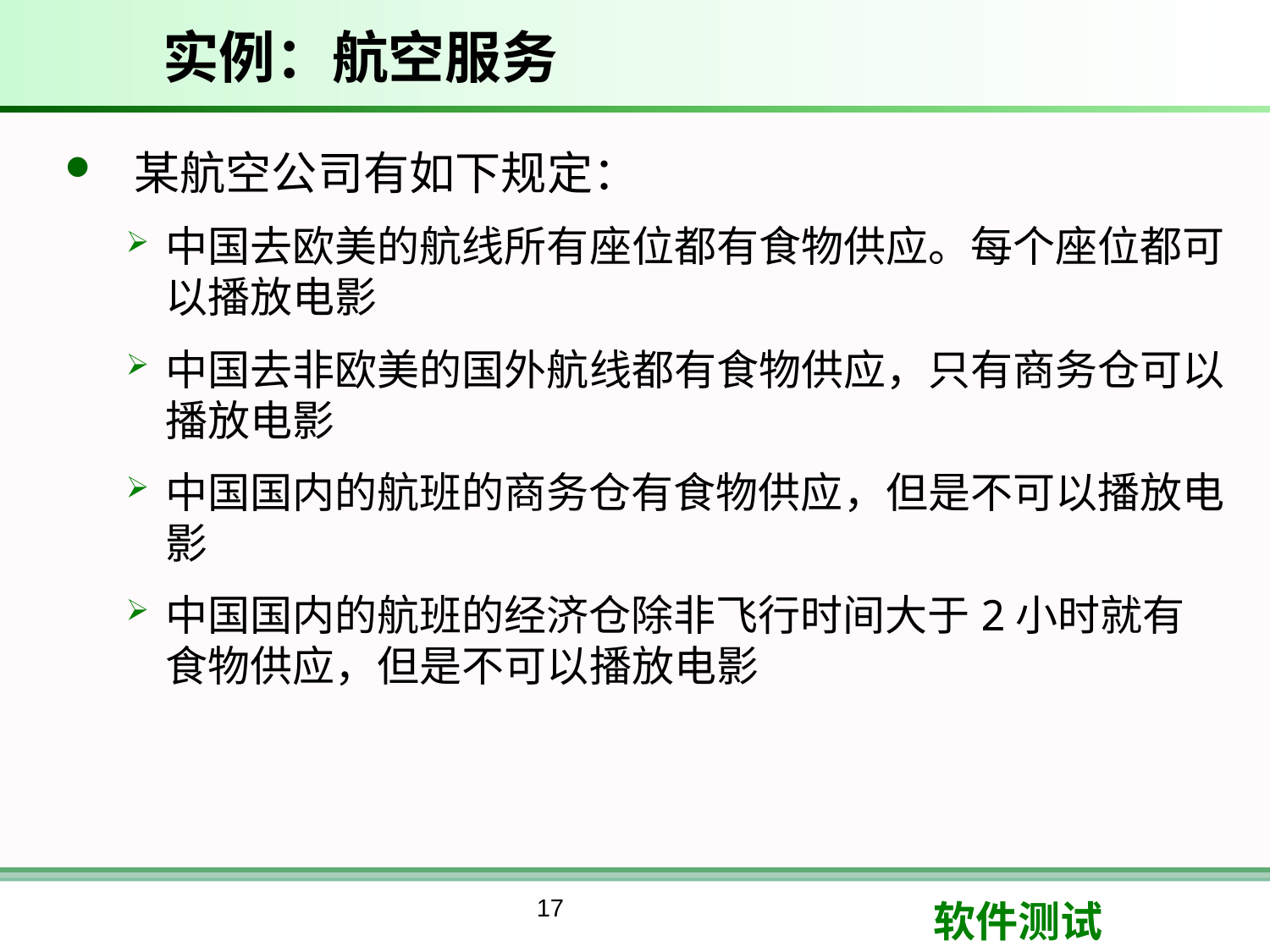

# 实例：航空服务
 某航空公司有如下规定：
中国去欧美的航线所有座位都有食物供应。每个座位都可以播放电影
中国去非欧美的国外航线都有食物供应，只有商务仓可以播放电影
中国国内的航班的商务仓有食物供应，但是不可以播放电影
中国国内的航班的经济仓除非飞行时间大于2小时就有食物供应，但是不可以播放电影

17